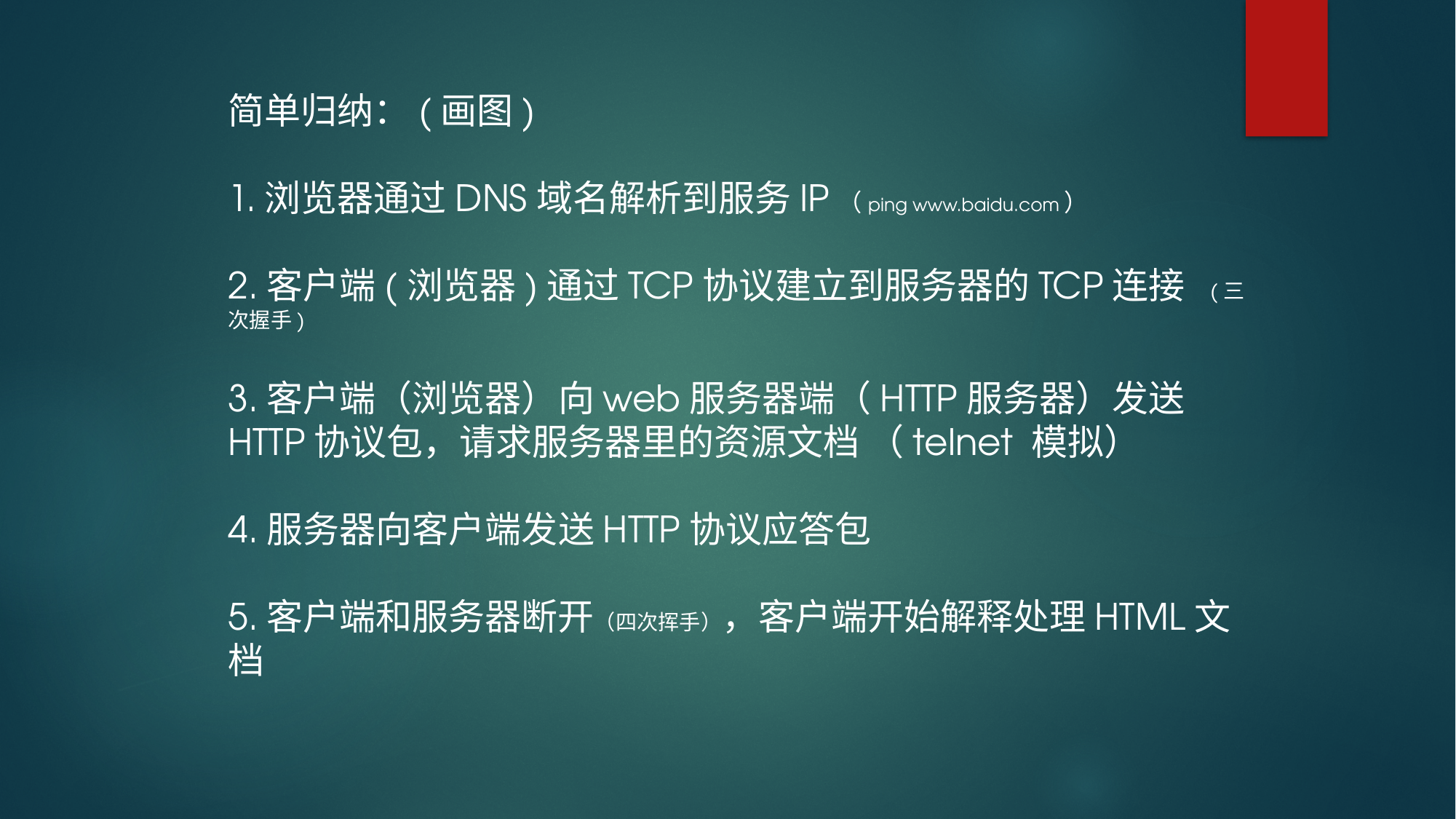

简单归纳：(画图)

1.浏览器通过DNS域名解析到服务IP（ping www.baidu.com）

2.客户端(浏览器)通过TCP协议建立到服务器的TCP连接  (三次握手)

3.客户端（浏览器）向web服务器端（HTTP服务器）发送HTTP协议包，请求服务器里的资源文档 （telnet 模拟）

4.服务器向客户端发送HTTP协议应答包

5.客户端和服务器断开（四次挥手），客户端开始解释处理HTML文档